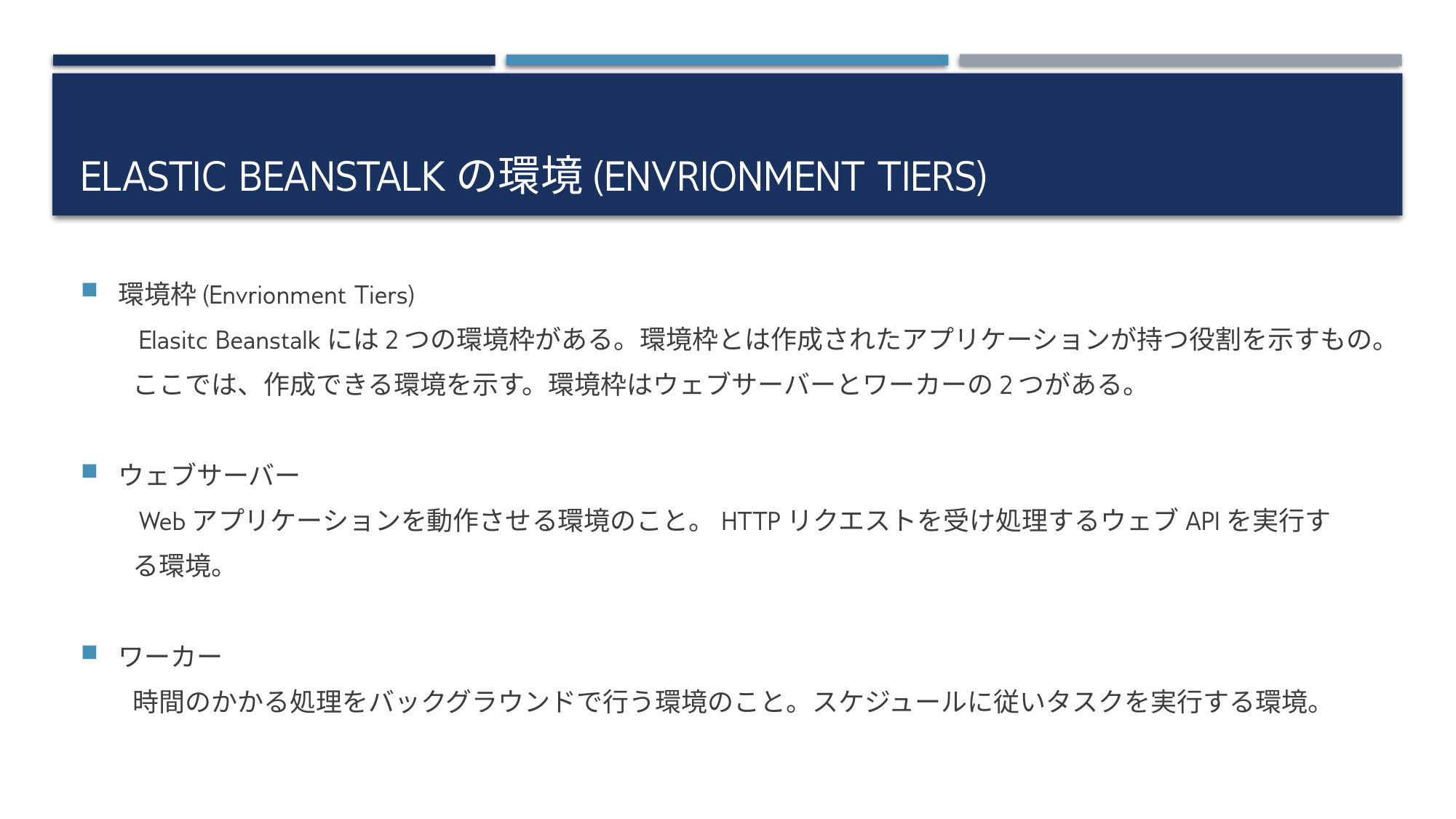

# Elastic Beanstalkの環境(Envrionment Tiers)
環境枠(Envrionment Tiers)
　　Elasitc Beanstalkには2つの環境枠がある。環境枠とは作成されたアプリケーションが持つ役割を示すもの。
　　ここでは、作成できる環境を示す。環境枠はウェブサーバーとワーカーの2つがある。

ウェブサーバー
　　Webアプリケーションを動作させる環境のこと。HTTPリクエストを受け処理するウェブAPIを実行す
　　る環境。

ワーカー
　　時間のかかる処理をバックグラウンドで行う環境のこと。スケジュールに従いタスクを実行する環境。